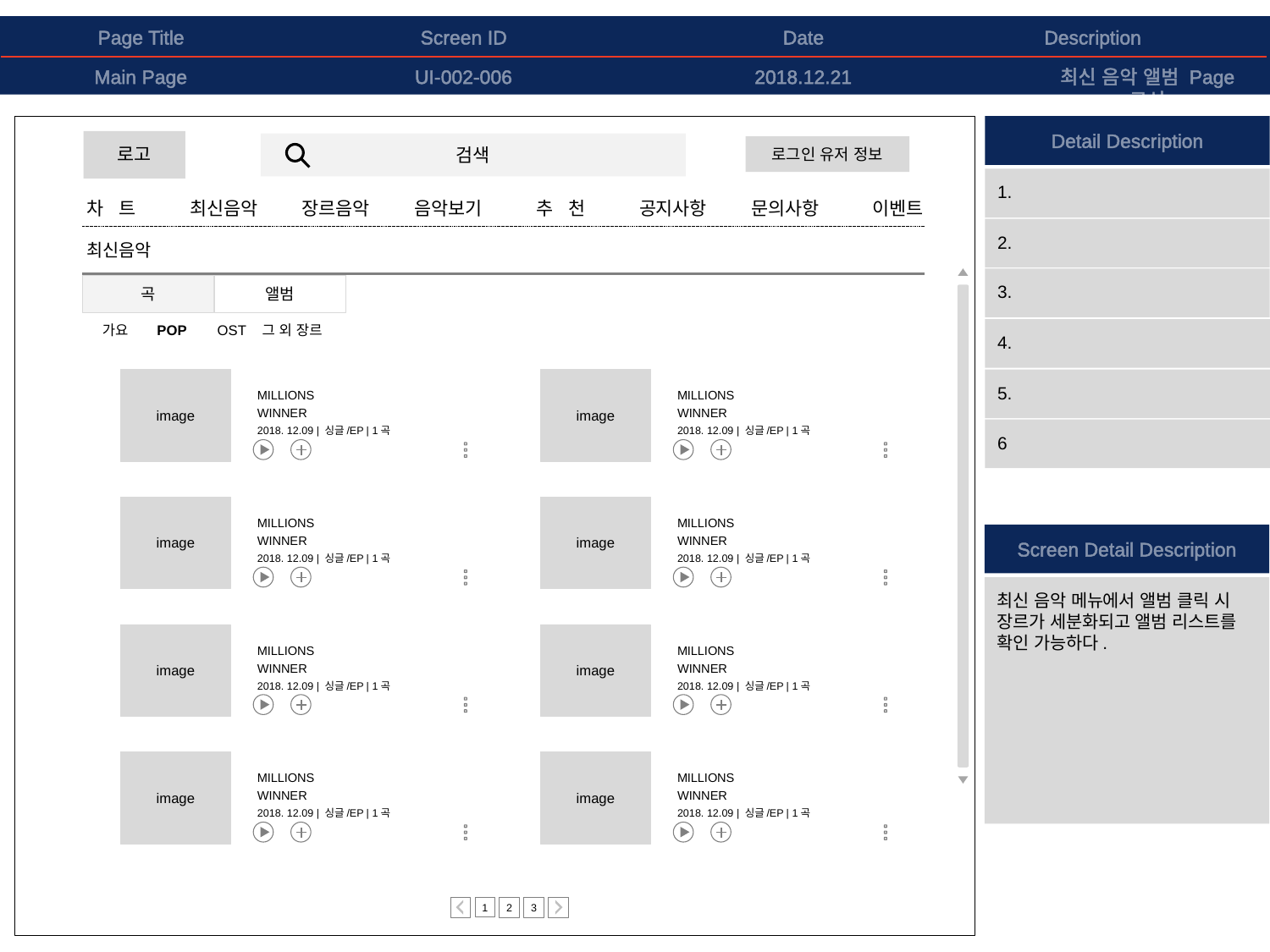

Page Title
Screen ID
Date
Description
Main Page
UI-002-006
2018.12.21
최신 음악 앨범 Page 구성

Detail Description

로고

로그인 유저 정보
검색

1.
차   트
최신음악
장르음악
음악보기
추   천
공지사항
문의사항
이벤트

2.
최신음악

3.

곡

앨범
가요
POP
OST
그 외 장르

4.

MILLIONS
MILLIONS
WINNER
WINNER
image
image
2018. 12.09 | 싱글/EP | 1곡
2018. 12.09 | 싱글/EP | 1곡

5.

6

MILLIONS
MILLIONS
WINNER
WINNER
image
image
2018. 12.09 | 싱글/EP | 1곡
2018. 12.09 | 싱글/EP | 1곡

Screen Detail Description

최신 음악 메뉴에서 앨범 클릭 시 장르가 세분화되고 앨범 리스트를 확인 가능하다.

MILLIONS
MILLIONS
WINNER
WINNER
image
image
2018. 12.09 | 싱글/EP | 1곡
2018. 12.09 | 싱글/EP | 1곡

MILLIONS
MILLIONS
WINNER
WINNER
image
image
2018. 12.09 | 싱글/EP | 1곡
2018. 12.09 | 싱글/EP | 1곡

1

2

3